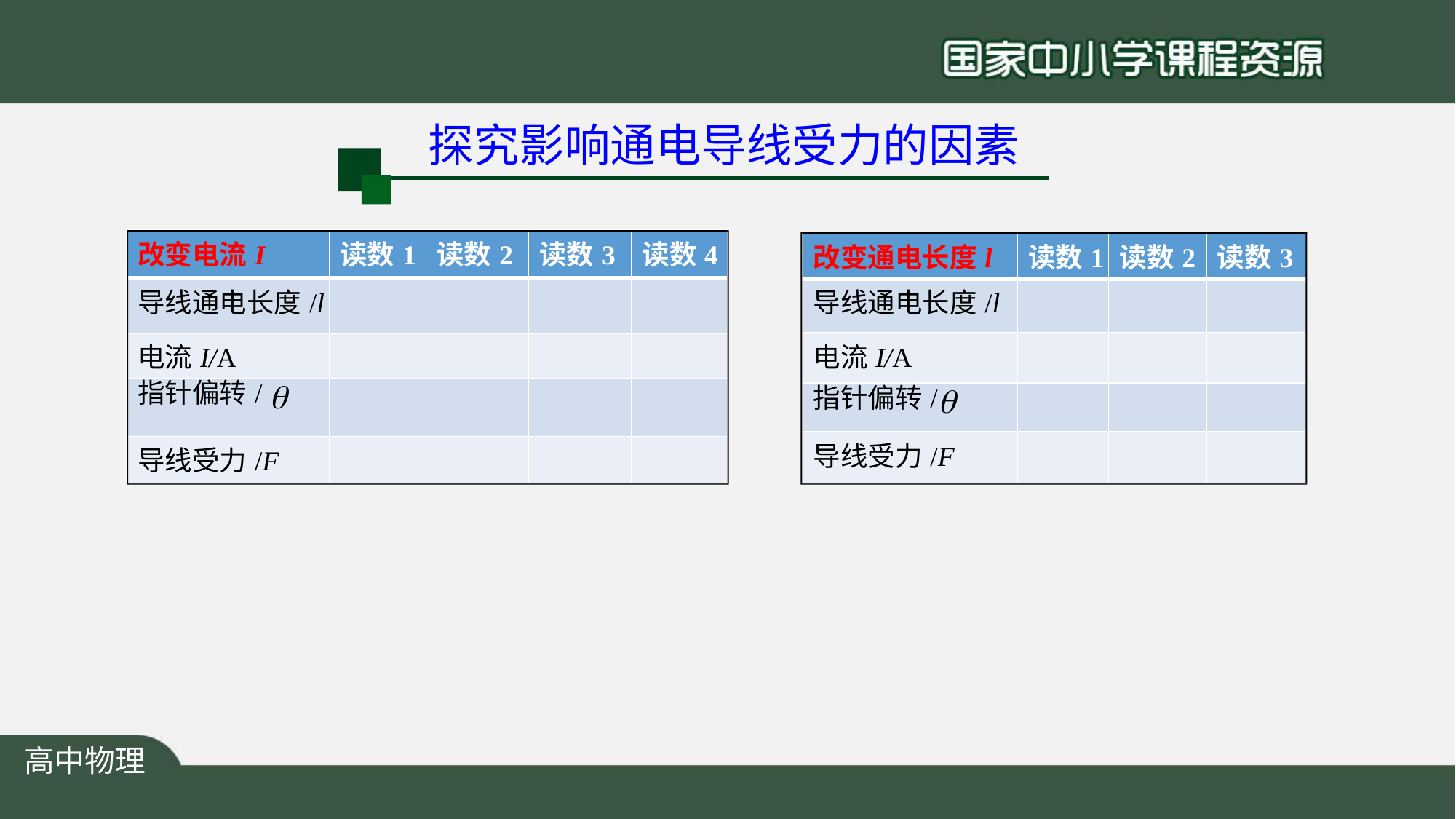

# 探究影响通电导线受力的因素

| 改变电流I | 读数1 | 读数2 | 读数3 | 读数4 |
| --- | --- | --- | --- | --- |
| 导线通电长度/l |  |  |  |  |
| 电流I/A |  |  |  |  |
| 指针偏转/ θ |  |  |  |  |
| 导线受力/F |  |  |  |  |

| 改变通电长度l | 读数1 | 读数2 | 读数3 |
| --- | --- | --- | --- |
| 导线通电长度/l |  |  |  |
| 电流I/A |  |  |  |
| 指针偏转/θ |  |  |  |
| 导线受力/F |  |  |  |
高中物理